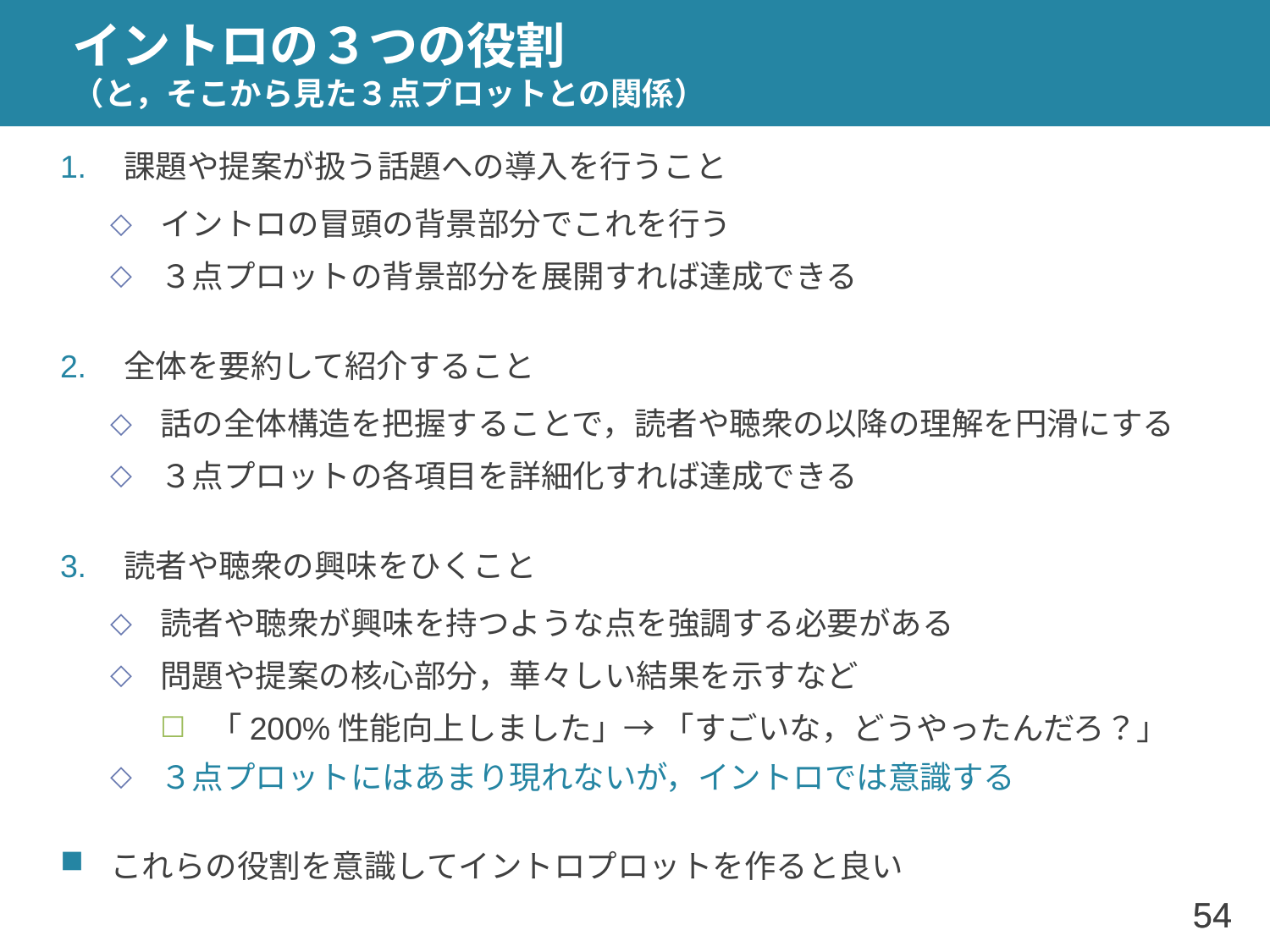

# イントロの３つの役割 （と，そこから見た３点プロットとの関係）
課題や提案が扱う話題への導入を行うこと
イントロの冒頭の背景部分でこれを行う
３点プロットの背景部分を展開すれば達成できる
全体を要約して紹介すること
話の全体構造を把握することで，読者や聴衆の以降の理解を円滑にする
３点プロットの各項目を詳細化すれば達成できる
読者や聴衆の興味をひくこと
読者や聴衆が興味を持つような点を強調する必要がある
問題や提案の核心部分，華々しい結果を示すなど
「200%性能向上しました」→ 「すごいな，どうやったんだろ？」
３点プロットにはあまり現れないが，イントロでは意識する
これらの役割を意識してイントロプロットを作ると良い